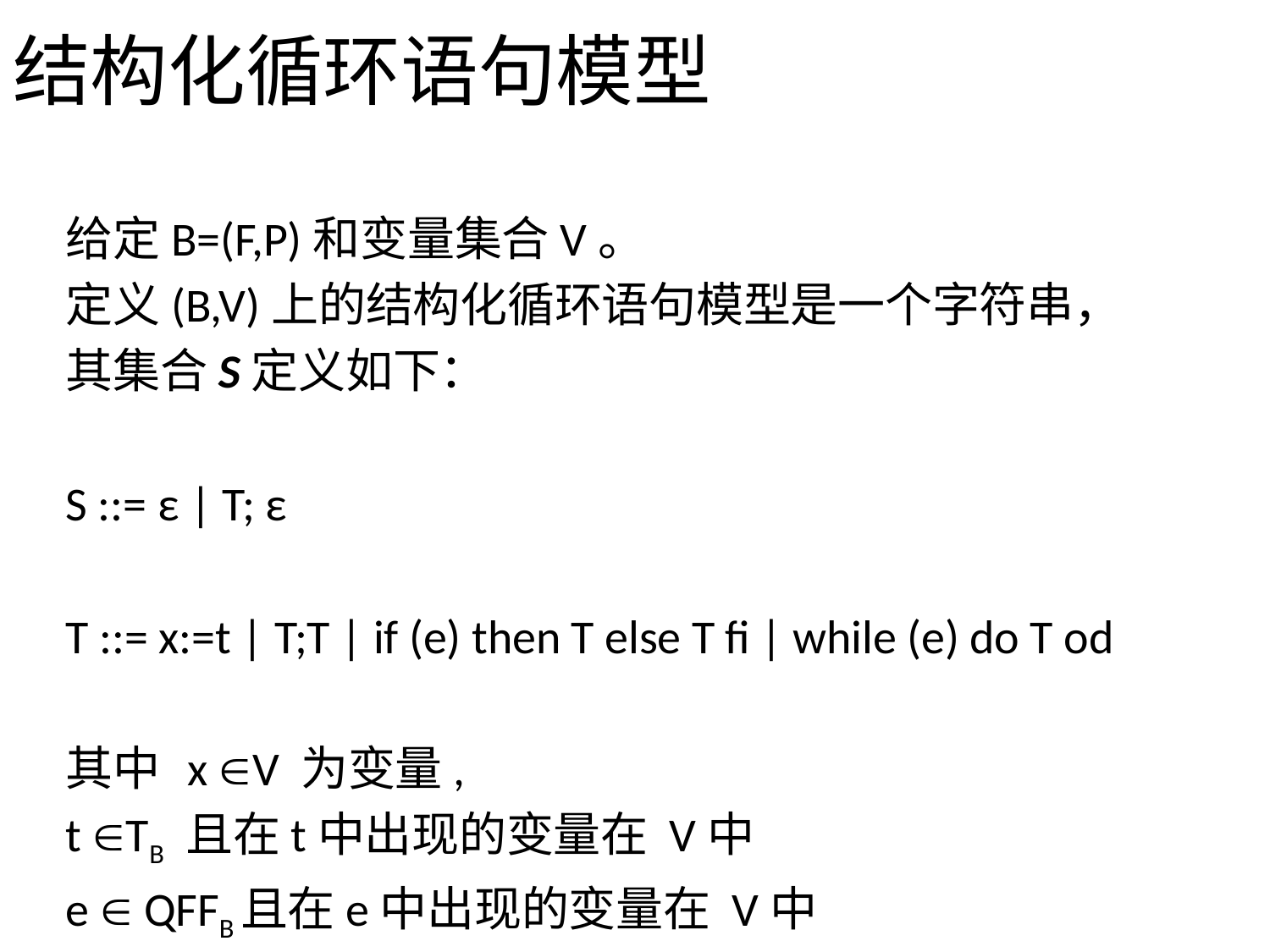

# 结构化循环语句模型

给定B=(F,P)和变量集合V。
定义(B,V)上的结构化循环语句模型是一个字符串，
其集合S定义如下：

S ::= ε | T; ε

T ::= x:=t | T;T | if (e) then T else T fi | while (e) do T od

其中	x ∈V 为变量,
		t ∈TB 且在t中出现的变量在 V中
		e ∈ QFFB且在e中出现的变量在 V中